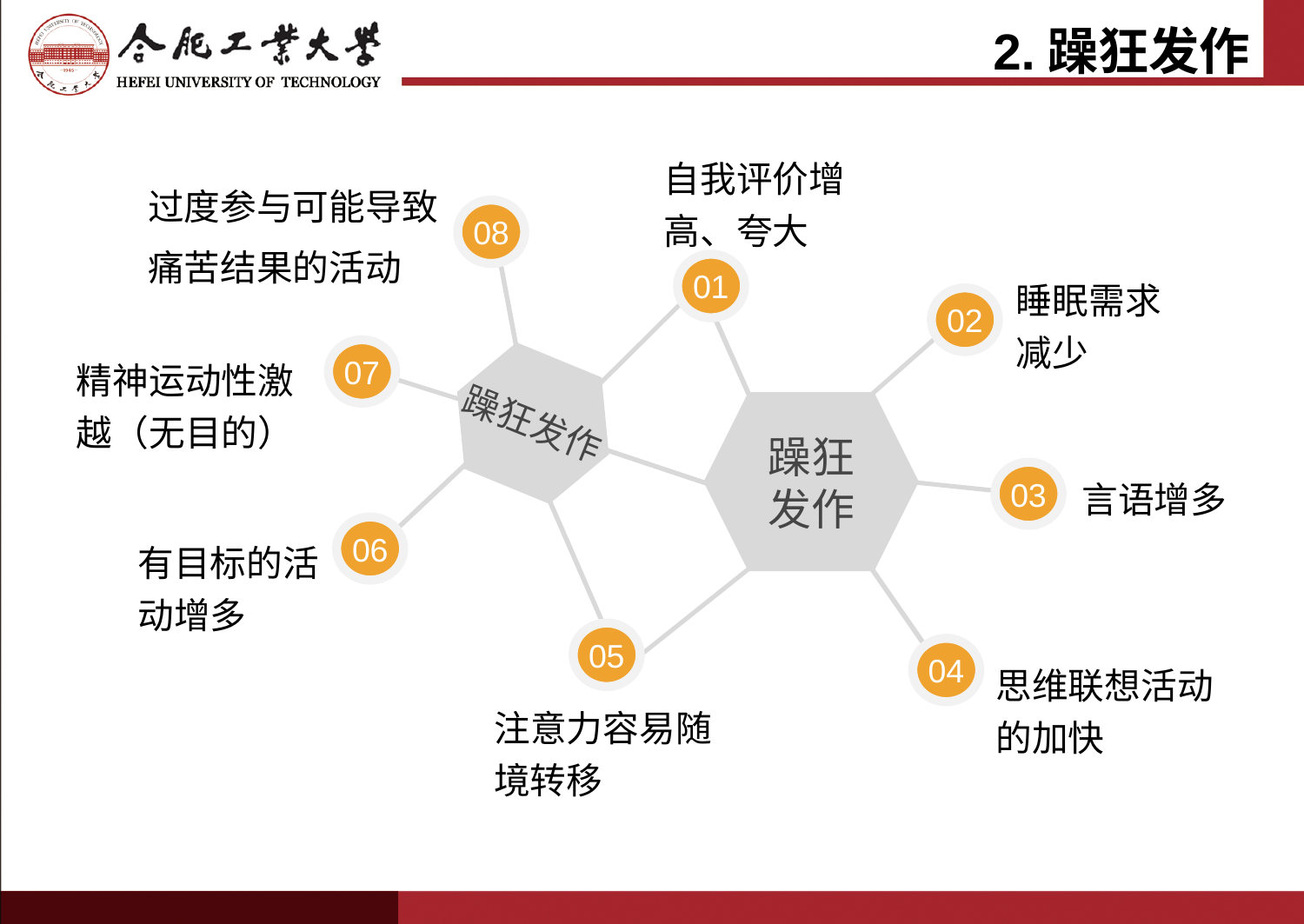

# 2.躁狂发作
自我评价增高、夸大
过度参与可能导致痛苦结果的活动
08
01
睡眠需求减少
02

07

精神运动性激越（无目的）
躁狂发作

躁狂
发作
言语增多
03

06
有目标的活动增多

05
04
思维联想活动的加快
注意力容易随境转移